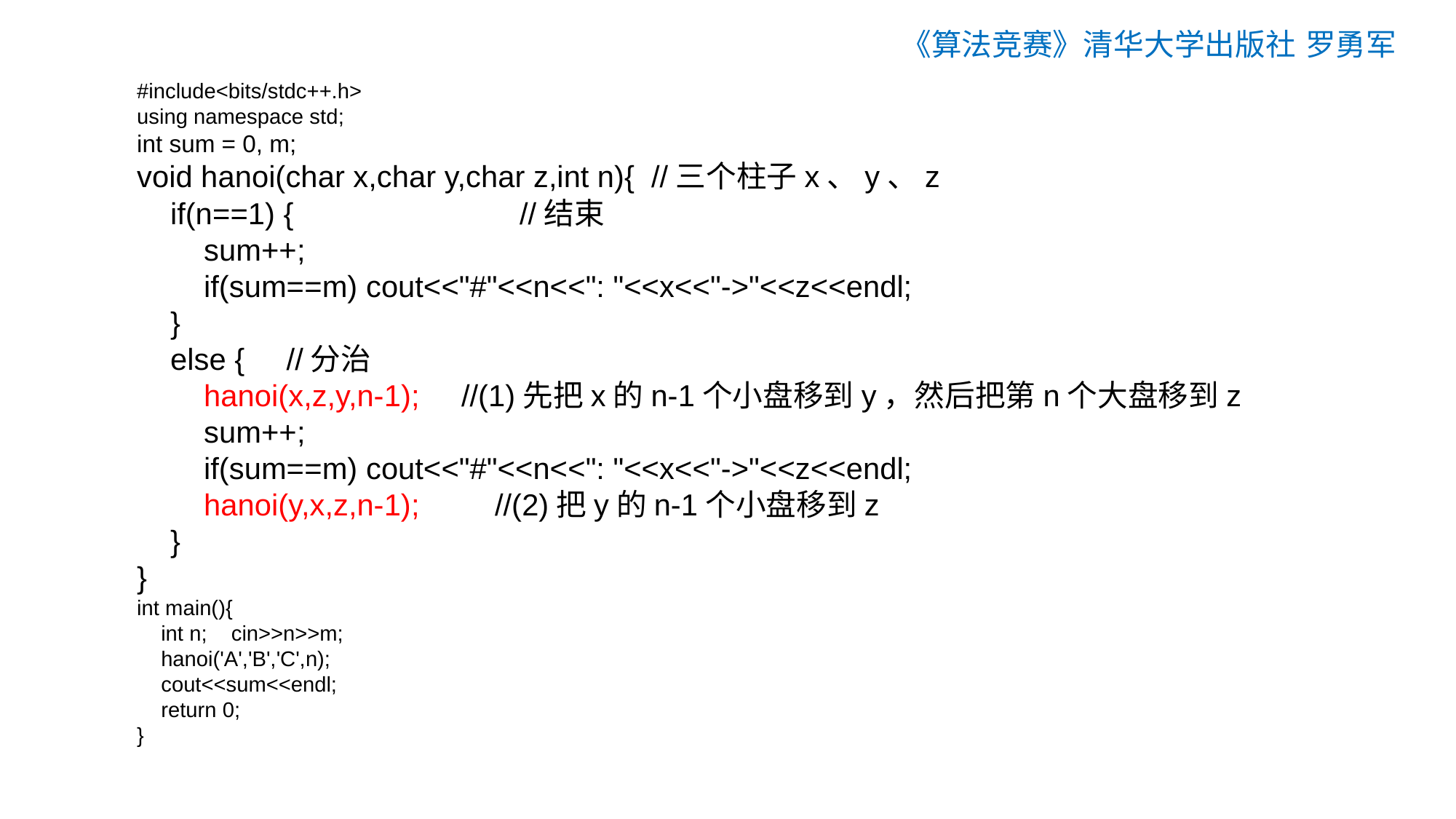

《算法竞赛》清华大学出版社 罗勇军
#include<bits/stdc++.h>
using namespace std;
int sum = 0, m;
void hanoi(char x,char y,char z,int n){  //三个柱子x、y、z
    if(n==1) {                           //结束
        sum++;
        if(sum==m) cout<<"#"<<n<<": "<<x<<"->"<<z<<endl;
    }
    else {     //分治
        hanoi(x,z,y,n-1);     //(1)先把x的n-1个小盘移到y，然后把第n个大盘移到z
        sum++;
        if(sum==m) cout<<"#"<<n<<": "<<x<<"->"<<z<<endl;
        hanoi(y,x,z,n-1);         //(2)把y的n-1个小盘移到z
    }
}
int main(){
    int n;    cin>>n>>m;
    hanoi('A','B','C',n);
    cout<<sum<<endl;
    return 0;
}